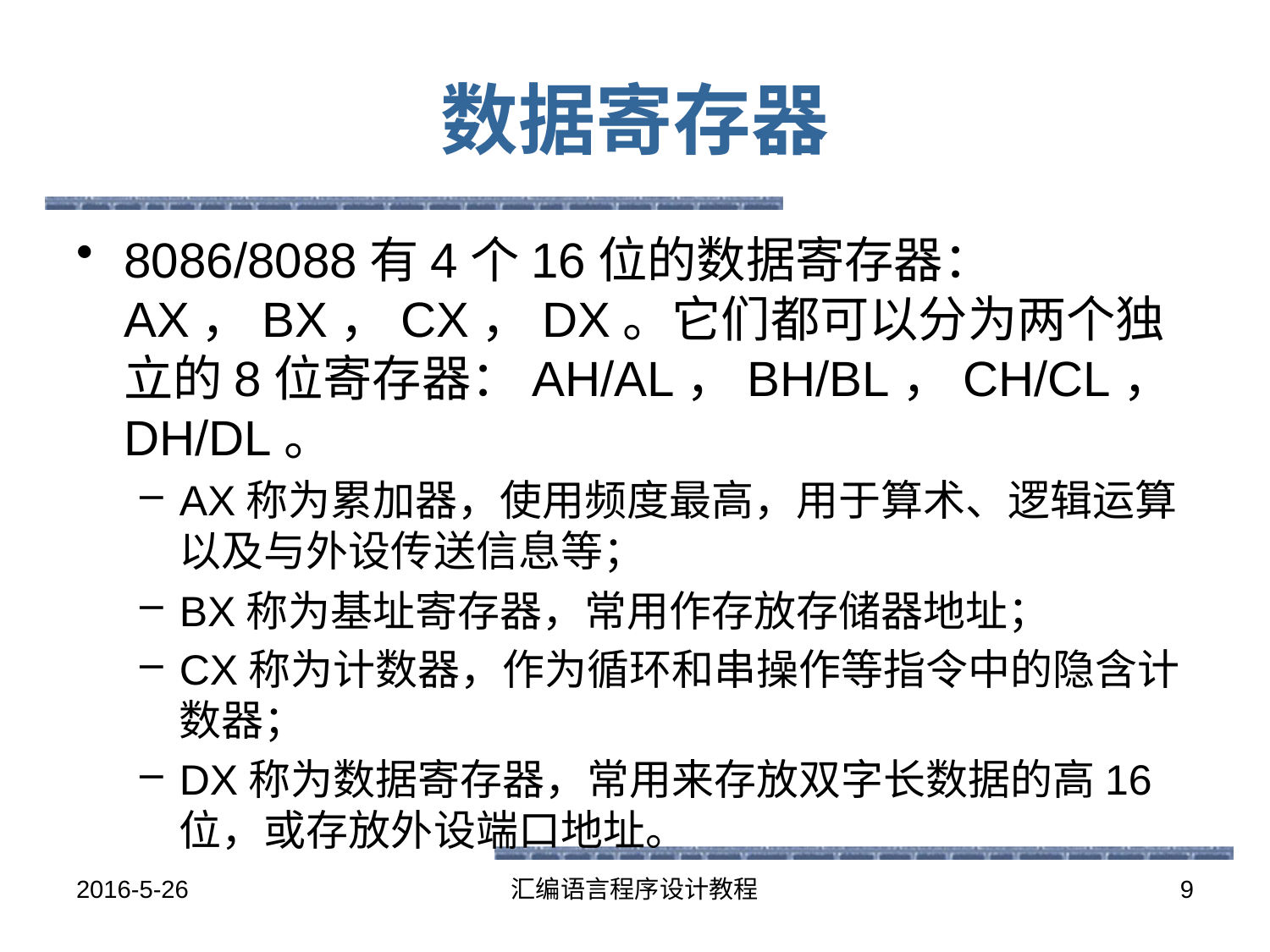

# 数据寄存器
8086/8088有4个16位的数据寄存器：AX，BX，CX，DX。它们都可以分为两个独立的8位寄存器：AH/AL，BH/BL，CH/CL，DH/DL。
AX称为累加器，使用频度最高，用于算术、逻辑运算以及与外设传送信息等；
BX称为基址寄存器，常用作存放存储器地址；
CX称为计数器，作为循环和串操作等指令中的隐含计数器；
DX称为数据寄存器，常用来存放双字长数据的高16位，或存放外设端口地址。
2016-5-26
汇编语言程序设计教程
9